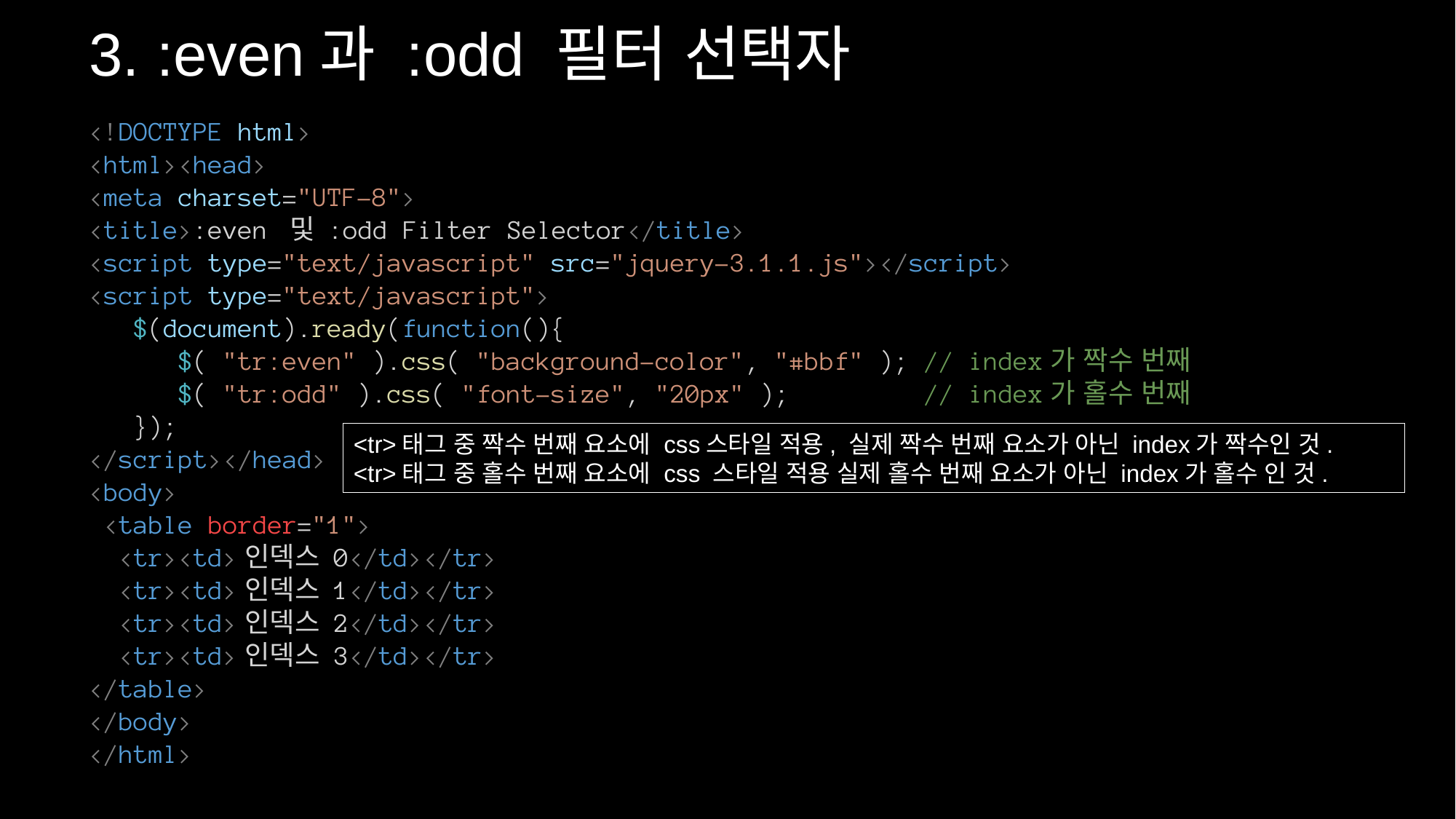

3. :even과 :odd 필터 선택자
<!DOCTYPE html>
<html><head>
<meta charset="UTF-8">
<title>:even 및 :odd Filter Selector</title>
<script type="text/javascript" src="jquery-3.1.1.js"></script>
<script type="text/javascript">
   $(document).ready(function(){
      $( "tr:even" ).css( "background-color", "#bbf" ); // index가 짝수 번째
      $( "tr:odd" ).css( "font-size", "20px" );         // index가 홀수 번째
   });
</script></head>
<body>
 <table border="1">
  <tr><td>인덱스 0</td></tr>
  <tr><td>인덱스 1</td></tr>
  <tr><td>인덱스 2</td></tr>
  <tr><td>인덱스 3</td></tr>
</table>
</body>
</html>
<tr>태그 중 짝수 번째 요소에 css스타일 적용, 실제 짝수 번째 요소가 아닌 index가 짝수인 것.
<tr>태그 중 홀수 번째 요소에 css 스타일 적용 실제 홀수 번째 요소가 아닌 index가 홀수 인 것.